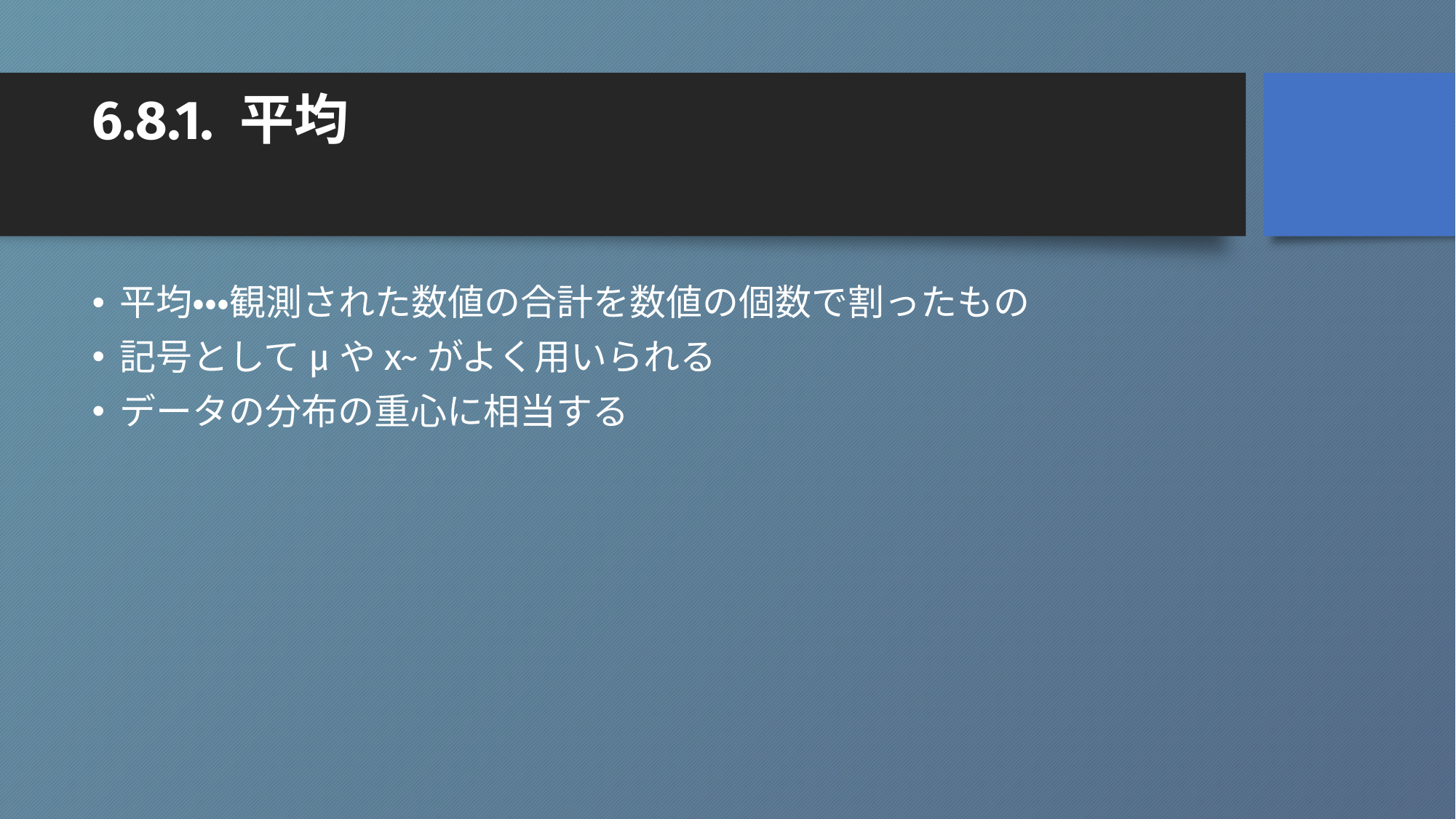

# 6.8.1. 平均
平均・・・観測された数値の合計を数値の個数で割ったもの
記号としてμやx~がよく用いられる
データの分布の重心に相当する